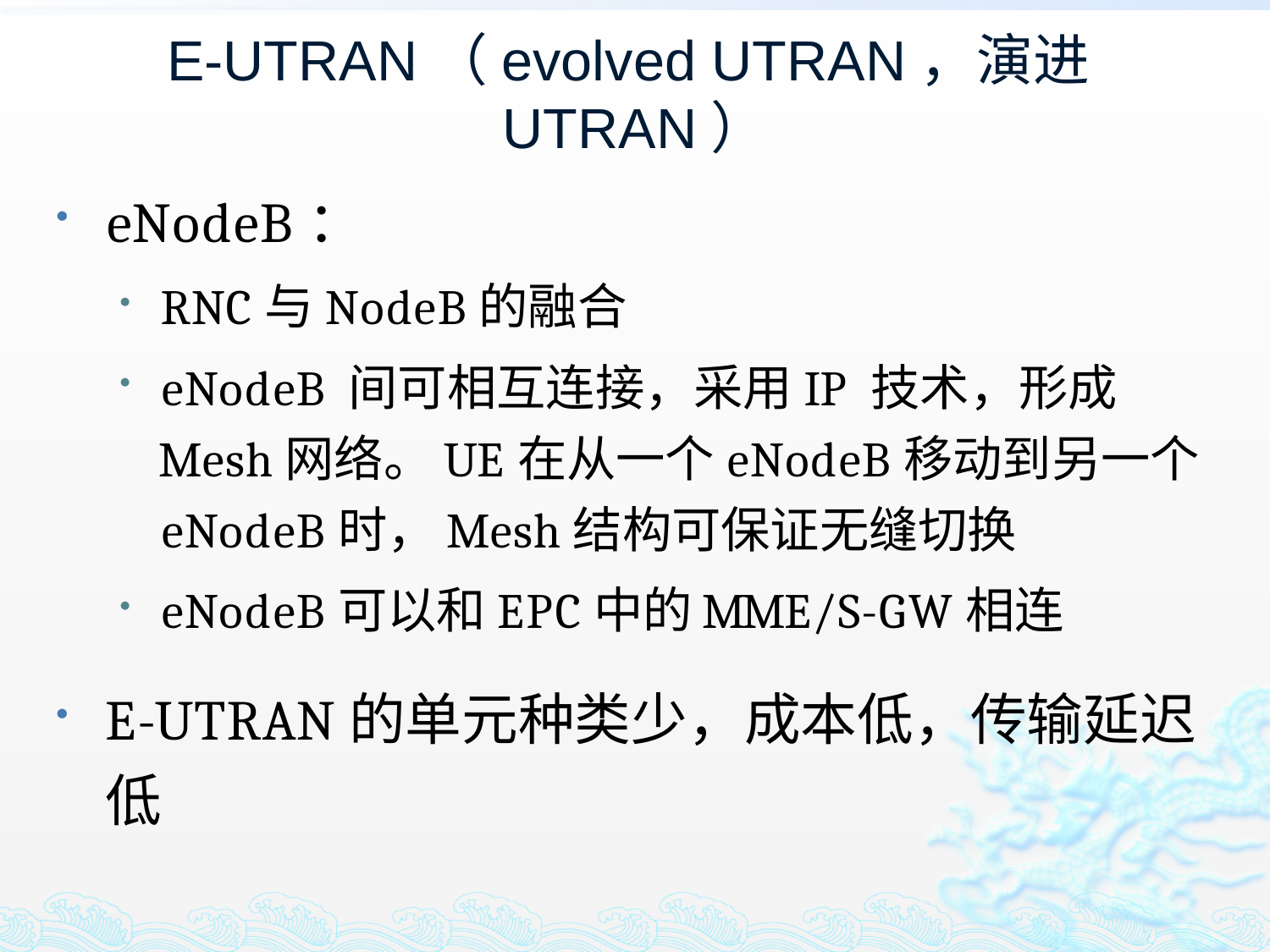

# E-UTRAN（evolved UTRAN，演进UTRAN）
eNodeB：
RNC与NodeB的融合
eNodeB 间可相互连接，采用IP 技术，形成Mesh网络。UE在从一个eNodeB移动到另一个eNodeB时，Mesh结构可保证无缝切换
eNodeB可以和EPC中的MME/S-GW相连
E-UTRAN的单元种类少，成本低，传输延迟低